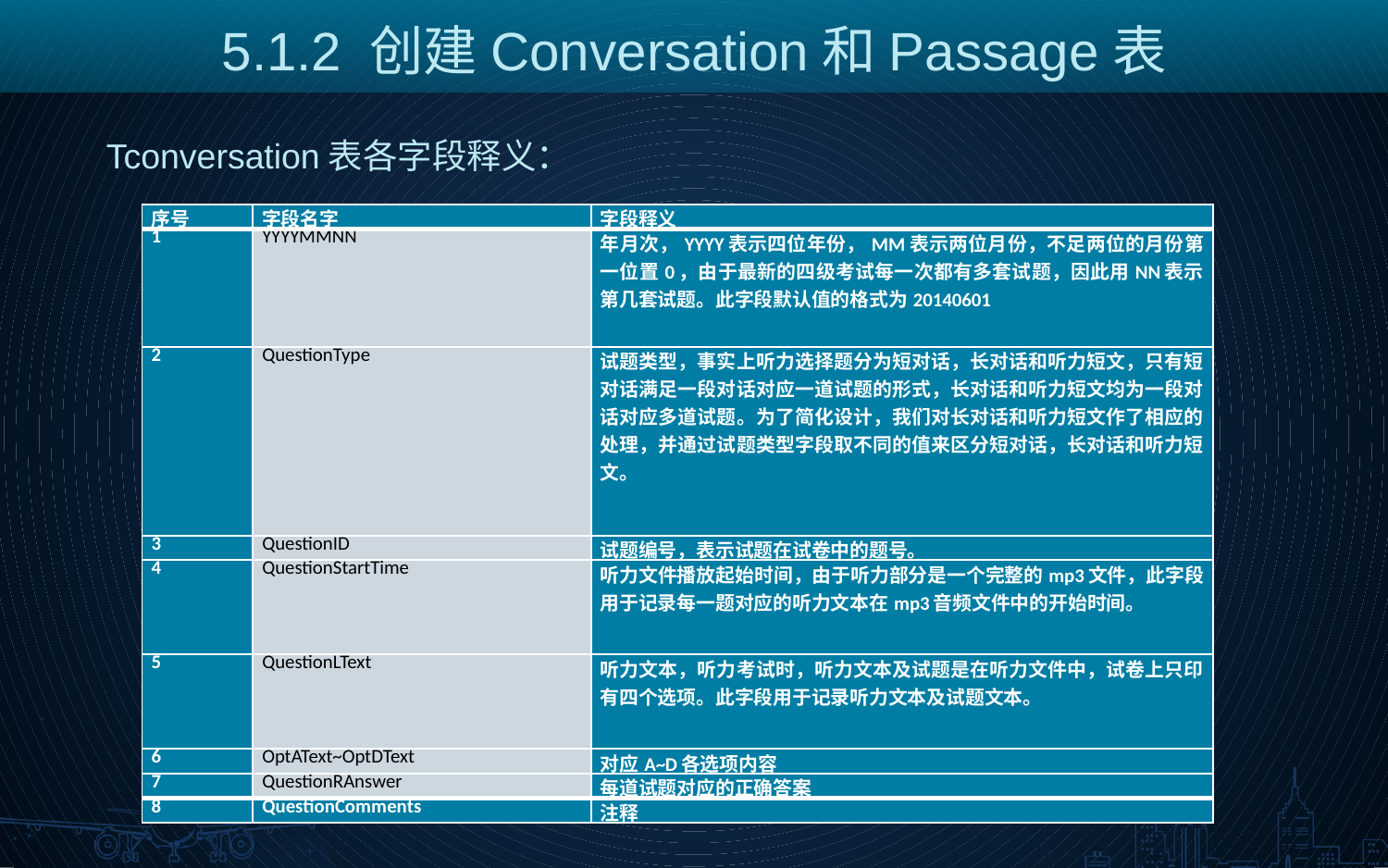

5.1.2 创建Conversation和Passage表
Tconversation表各字段释义：
| 序号 | 字段名字 | 字段释义 |
| --- | --- | --- |
| 1 | YYYYMMNN | 年月次，YYYY表示四位年份，MM表示两位月份，不足两位的月份第一位置0，由于最新的四级考试每一次都有多套试题，因此用NN表示第几套试题。此字段默认值的格式为20140601 |
| 2 | QuestionType | 试题类型，事实上听力选择题分为短对话，长对话和听力短文，只有短对话满足一段对话对应一道试题的形式，长对话和听力短文均为一段对话对应多道试题。为了简化设计，我们对长对话和听力短文作了相应的处理，并通过试题类型字段取不同的值来区分短对话，长对话和听力短文。 |
| 3 | QuestionID | 试题编号，表示试题在试卷中的题号。 |
| 4 | QuestionStartTime | 听力文件播放起始时间，由于听力部分是一个完整的mp3文件，此字段用于记录每一题对应的听力文本在mp3音频文件中的开始时间。 |
| 5 | QuestionLText | 听力文本，听力考试时，听力文本及试题是在听力文件中，试卷上只印有四个选项。此字段用于记录听力文本及试题文本。 |
| 6 | OptAText~OptDText | 对应A~D各选项内容 |
| 7 | QuestionRAnswer | 每道试题对应的正确答案 |
| 8 | QuestionComments | 注释 |